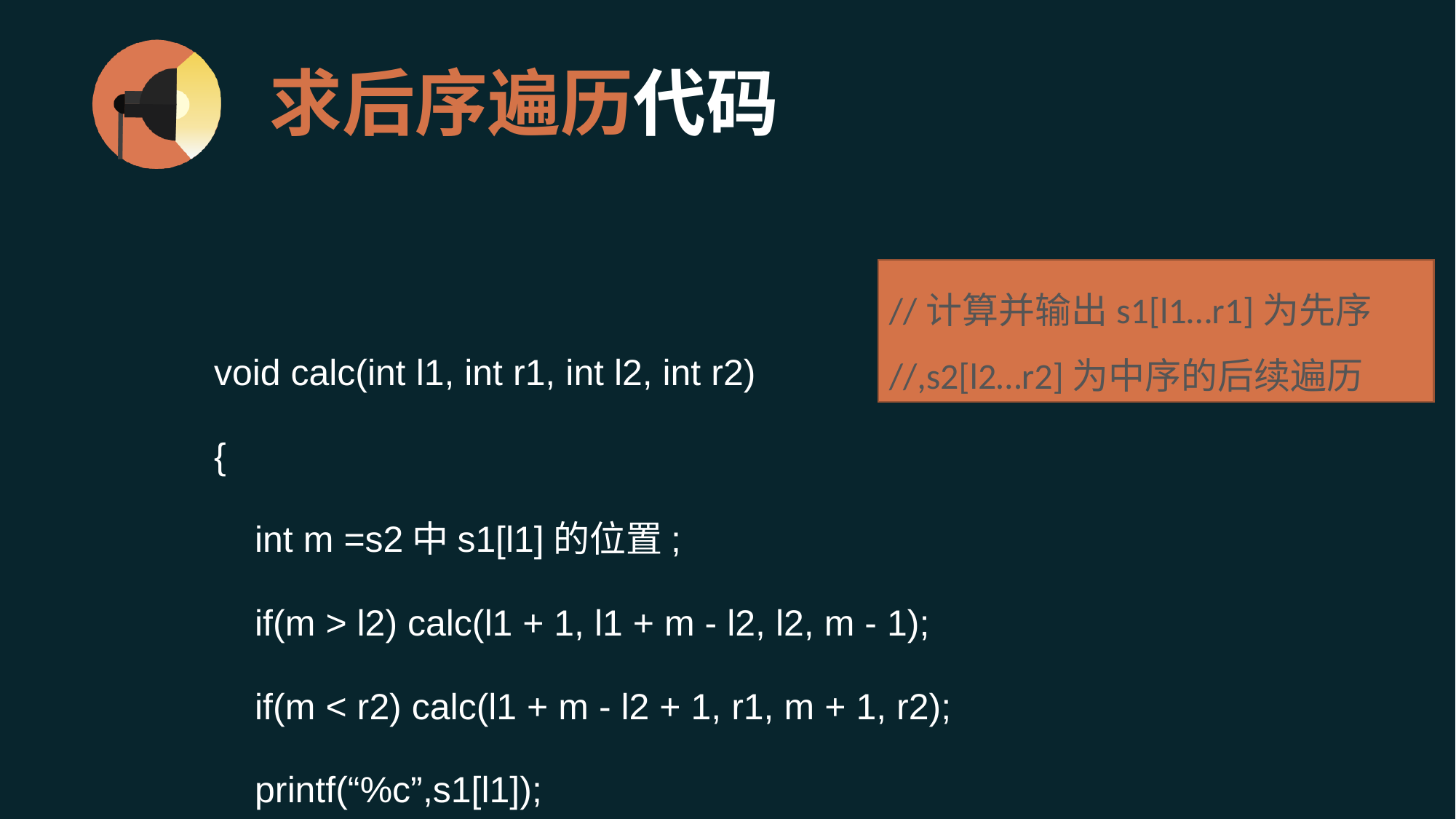

求后序遍历代码

void calc(int l1, int r1, int l2, int r2)
{
	int m =s2中s1[l1]的位置;
	if(m > l2) calc(l1 + 1, l1 + m - l2, l2, m - 1);
	if(m < r2) calc(l1 + m - l2 + 1, r1, m + 1, r2);
	printf(“%c”,s1[l1]);
}
//计算并输出s1[l1…r1]为先序
//,s2[l2…r2]为中序的后续遍历